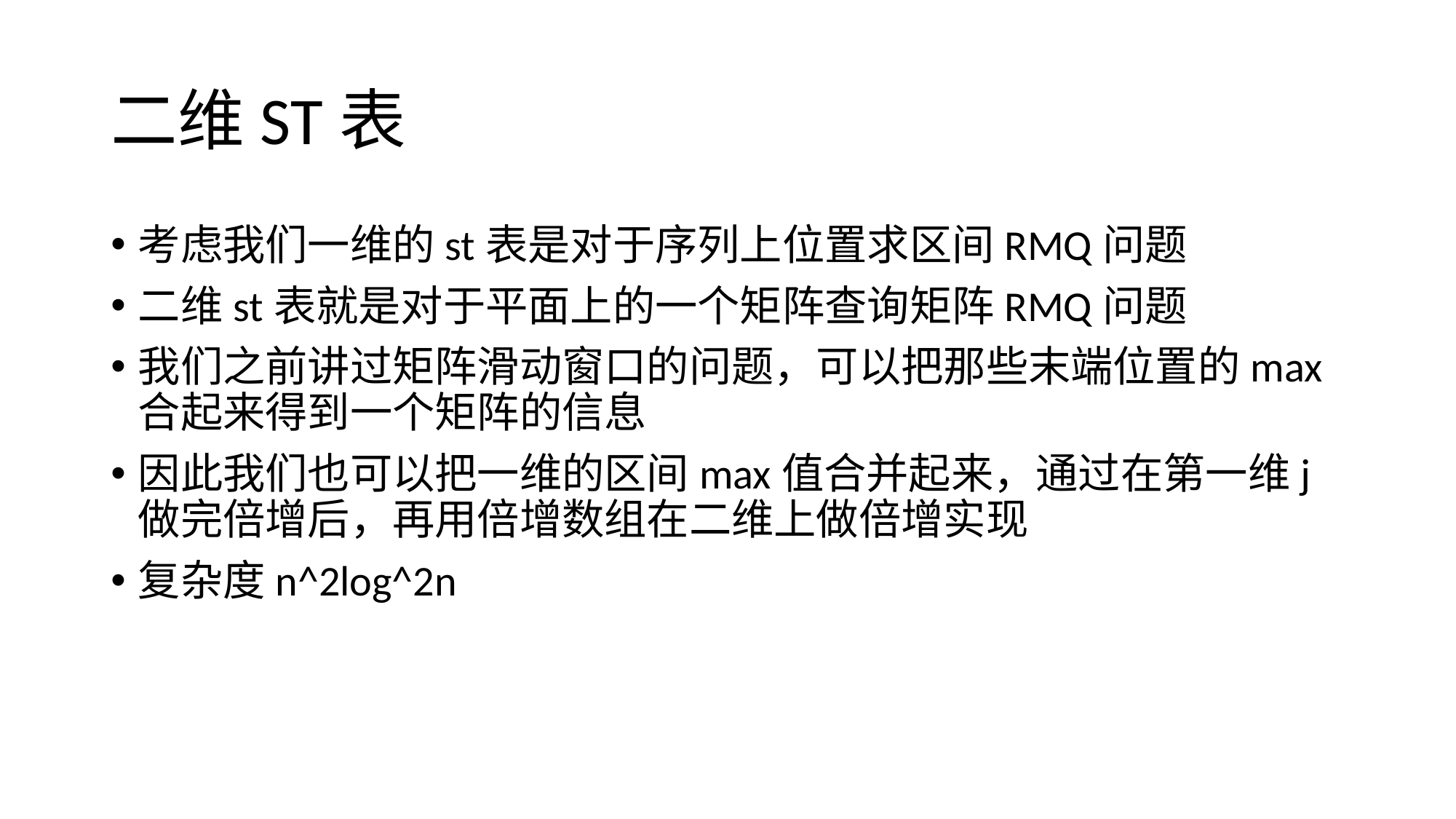

# 二维ST表
考虑我们一维的st表是对于序列上位置求区间RMQ问题
二维st表就是对于平面上的一个矩阵查询矩阵RMQ问题
我们之前讲过矩阵滑动窗口的问题，可以把那些末端位置的max合起来得到一个矩阵的信息
因此我们也可以把一维的区间max值合并起来，通过在第一维j做完倍增后，再用倍增数组在二维上做倍增实现
复杂度n^2log^2n